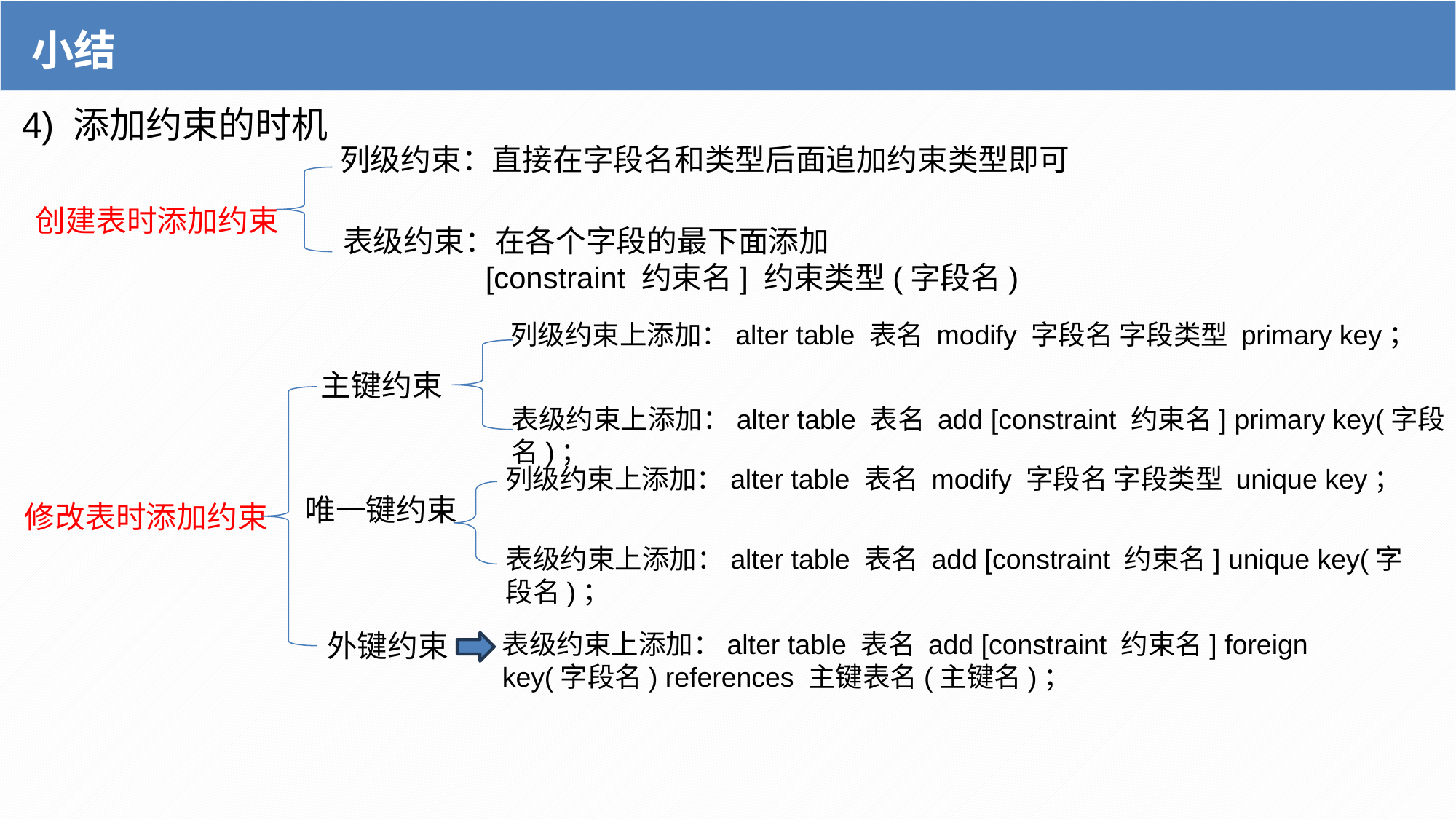

小结
4) 添加约束的时机

列级约束：直接在字段名和类型后面追加约束类型即可

创建表时添加约束
表级约束：在各个字段的最下面添加
                 [constraint 约束名] 约束类型(字段名)
列级约束上添加：alter table 表名 modify 字段名 字段类型 primary key；

主键约束

表级约束上添加：alter table 表名 add [constraint 约束名] primary key(字段名)；
列级约束上添加：alter table 表名 modify 字段名 字段类型 unique key；

唯一键约束
 修改表时添加约束
表级约束上添加：alter table 表名 add [constraint 约束名] unique key(字段名)；
外键约束
表级约束上添加：alter table 表名 add [constraint 约束名] foreign key(字段名) references 主键表名(主键名)；